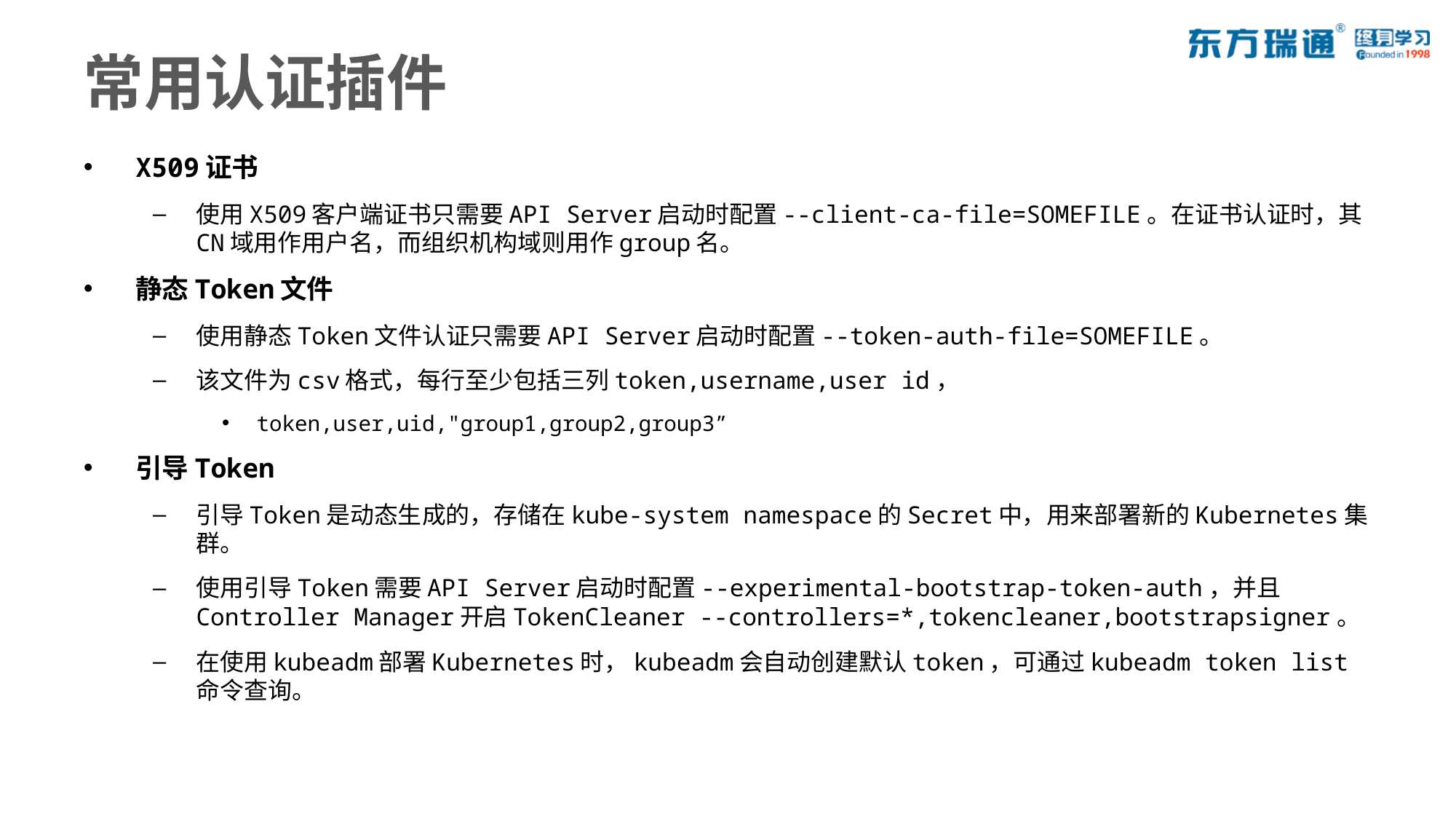

# 常用认证插件
X509证书
使用X509客户端证书只需要API Server启动时配置--client-ca-file=SOMEFILE。在证书认证时，其CN域用作用户名，而组织机构域则用作group名。
静态Token文件
使用静态Token文件认证只需要API Server启动时配置--token-auth-file=SOMEFILE。
该文件为csv格式，每行至少包括三列token,username,user id，
token,user,uid,"group1,group2,group3”
引导Token
引导Token是动态生成的，存储在kube-system namespace的Secret中，用来部署新的Kubernetes集群。
使用引导Token需要API Server启动时配置--experimental-bootstrap-token-auth，并且Controller Manager开启TokenCleaner --controllers=*,tokencleaner,bootstrapsigner。
在使用kubeadm部署Kubernetes时，kubeadm会自动创建默认token，可通过kubeadm token list命令查询。